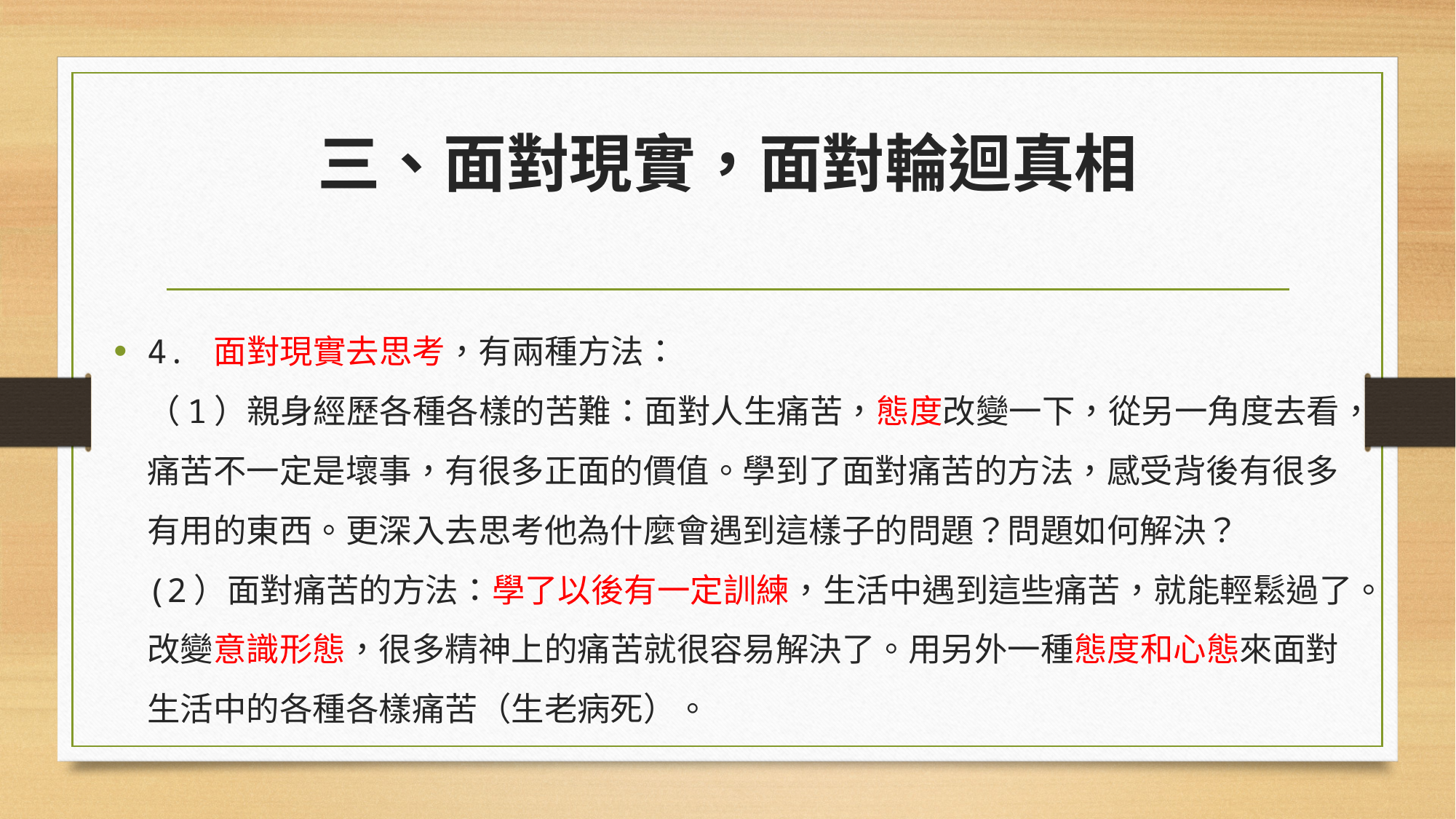

# 三、面對現實，面對輪迴真相
4. 面對現實去思考，有兩種方法：
（1）親身經歷各種各樣的苦難：面對人生痛苦，態度改變一下，從另一角度去看，痛苦不一定是壞事，有很多正面的價值。學到了面對痛苦的方法，感受背後有很多有用的東西。更深入去思考他為什麼會遇到這樣子的問題？問題如何解決？
(2）面對痛苦的方法：學了以後有一定訓練，生活中遇到這些痛苦，就能輕鬆過了。改變意識形態，很多精神上的痛苦就很容易解決了。用另外一種態度和心態來面對生活中的各種各樣痛苦（生老病死）。